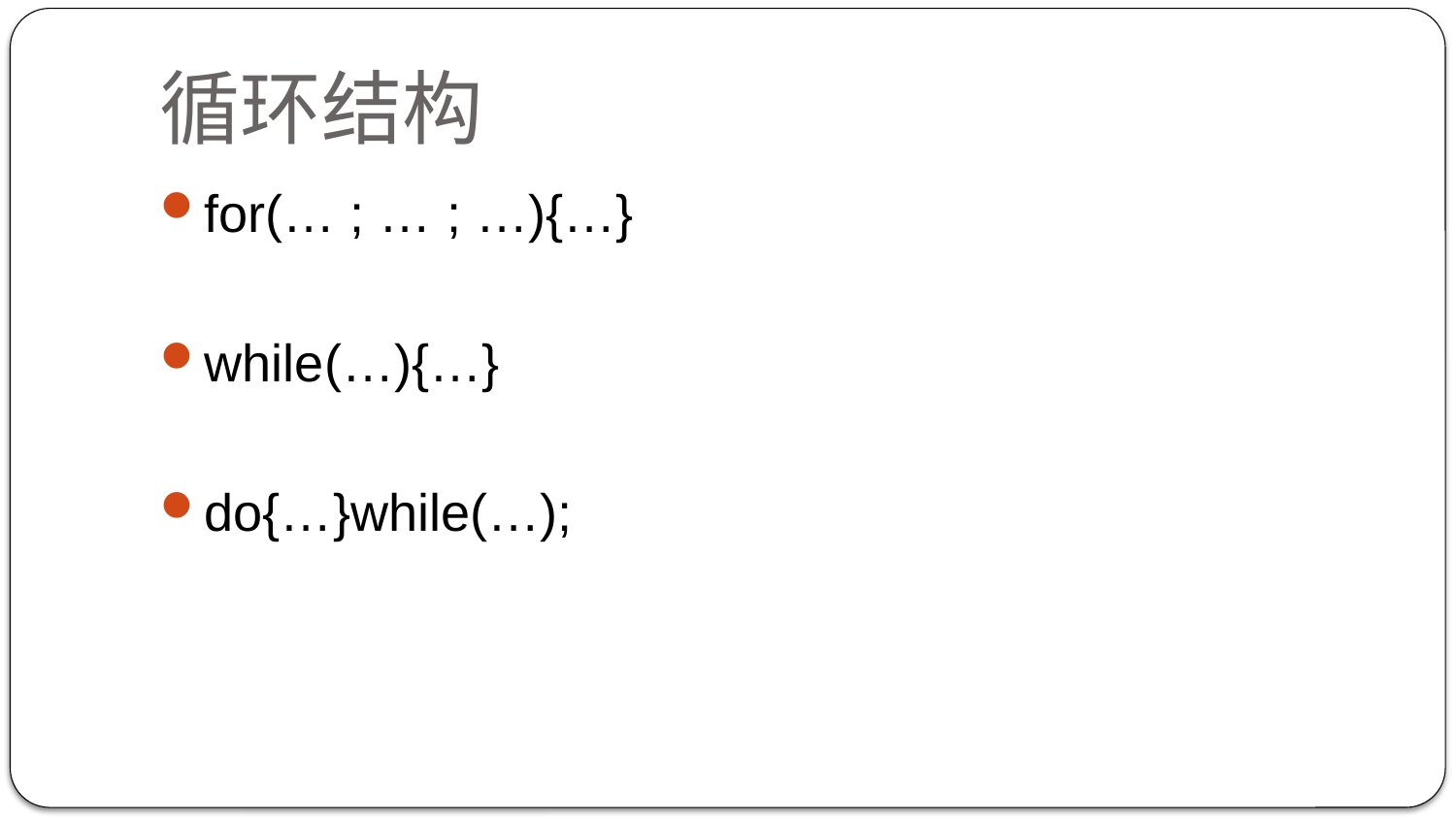

# 循环结构
for(… ; … ; …){…}

while(…){…}

do{…}while(…);